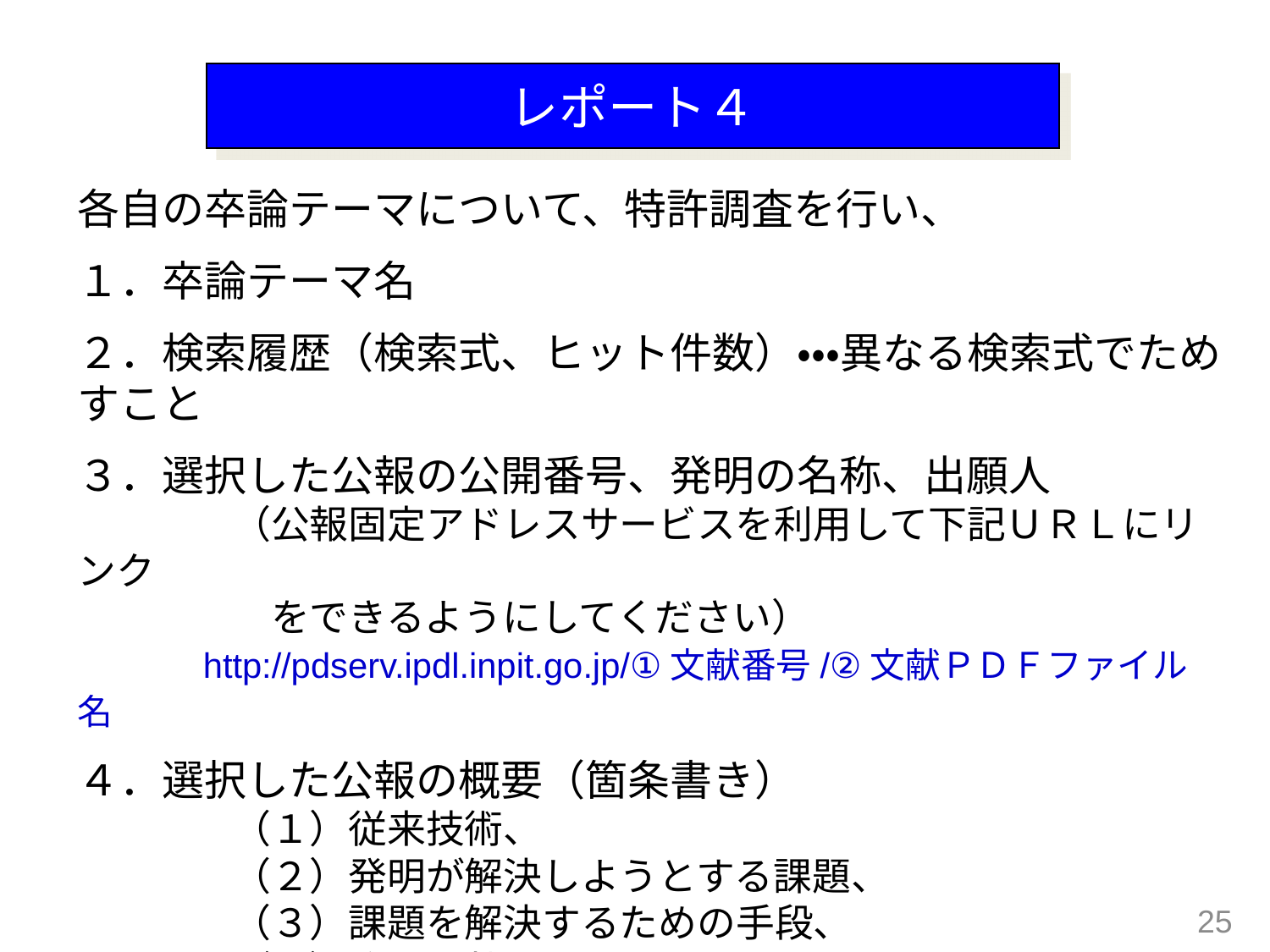

レポート４
各自の卒論テーマについて、特許調査を行い、
１．卒論テーマ名
２．検索履歴（検索式、ヒット件数）・・・異なる検索式でためすこと
３．選択した公報の公開番号、発明の名称、出願人
　　　　（公報固定アドレスサービスを利用して下記ＵＲＬにリンク
　　　　　をできるようにしてください）
　　　http://pdserv.ipdl.inpit.go.jp/①文献番号/②文献ＰＤＦファイル名
４．選択した公報の概要（箇条書き）
　　　　（１）従来技術、
　　　　（２）発明が解決しようとする課題、
　　　　（３）課題を解決するための手段、
　　　　（４）発明の効果
５．コメント・感想
25